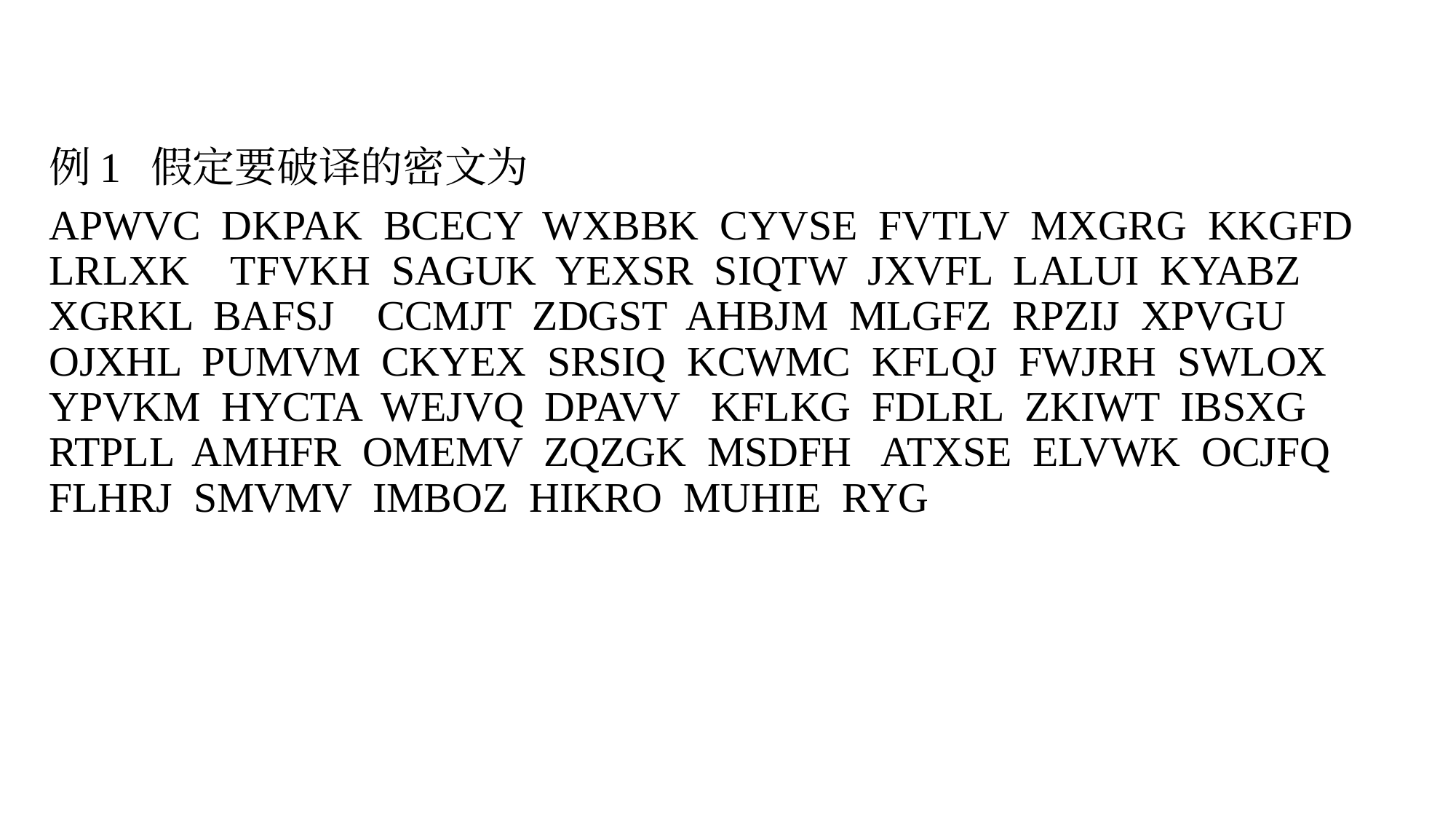

# 例1  假定要破译的密文为
APWVC  DKPAK  BCECY  WXBBK  CYVSE  FVTLV  MXGRG  KKGFD  LRLXK    TFVKH  SAGUK  YEXSR  SIQTW  JXVFL  LALUI  KYABZ  XGRKL  BAFSJ    CCMJT  ZDGST  AHBJM  MLGFZ  RPZIJ  XPVGU  OJXHL  PUMVM  CKYEX  SRSIQ  KCWMC  KFLQJ  FWJRH  SWLOX  YPVKM  HYCTA  WEJVQ  DPAVV   KFLKG  FDLRL  ZKIWT  IBSXG  RTPLL  AMHFR  OMEMV  ZQZGK  MSDFH   ATXSE  ELVWK  OCJFQ  FLHRJ  SMVMV  IMBOZ  HIKRO  MUHIE  RYG